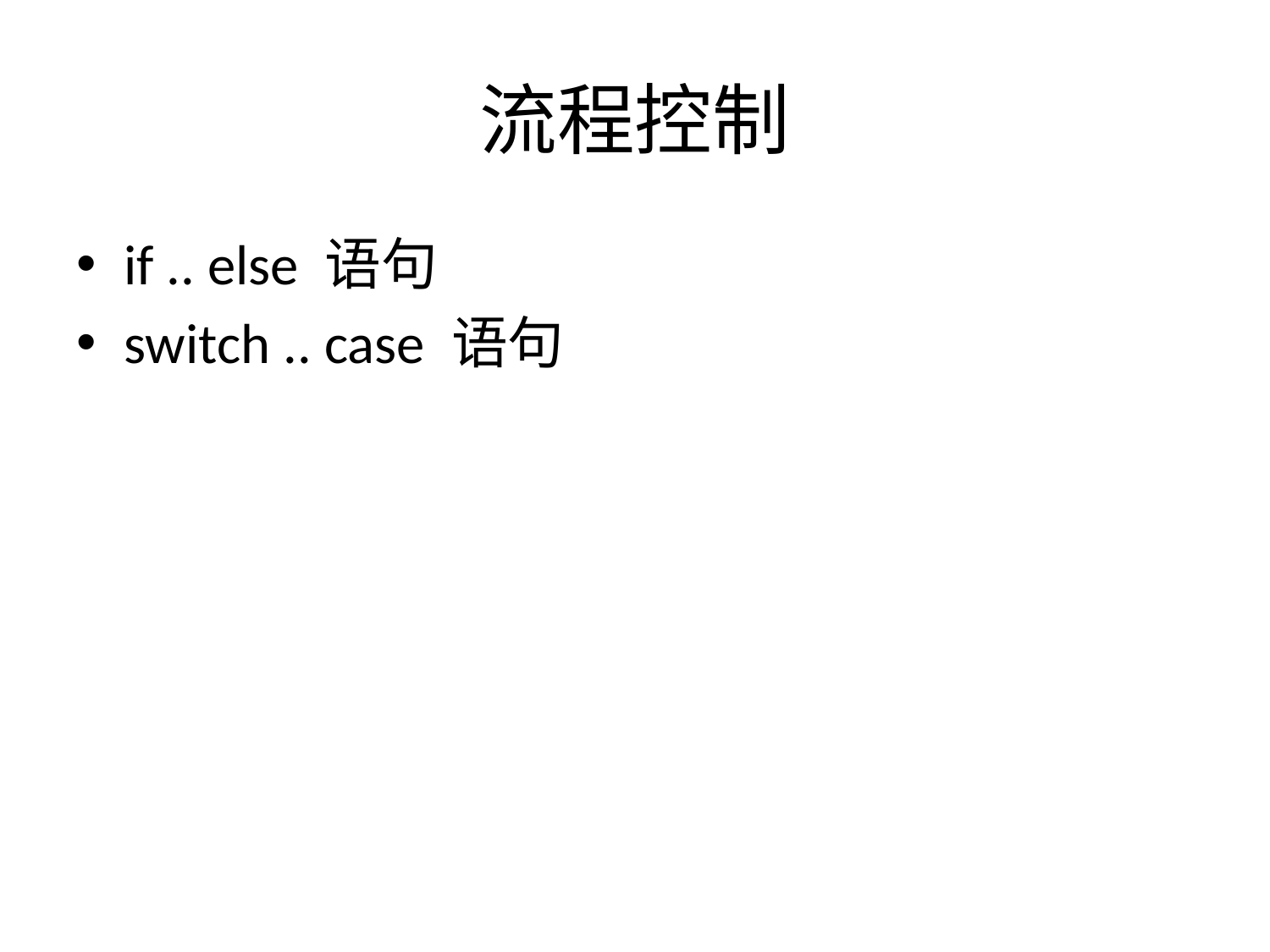

# 流程控制
if .. else 语句
switch .. case 语句